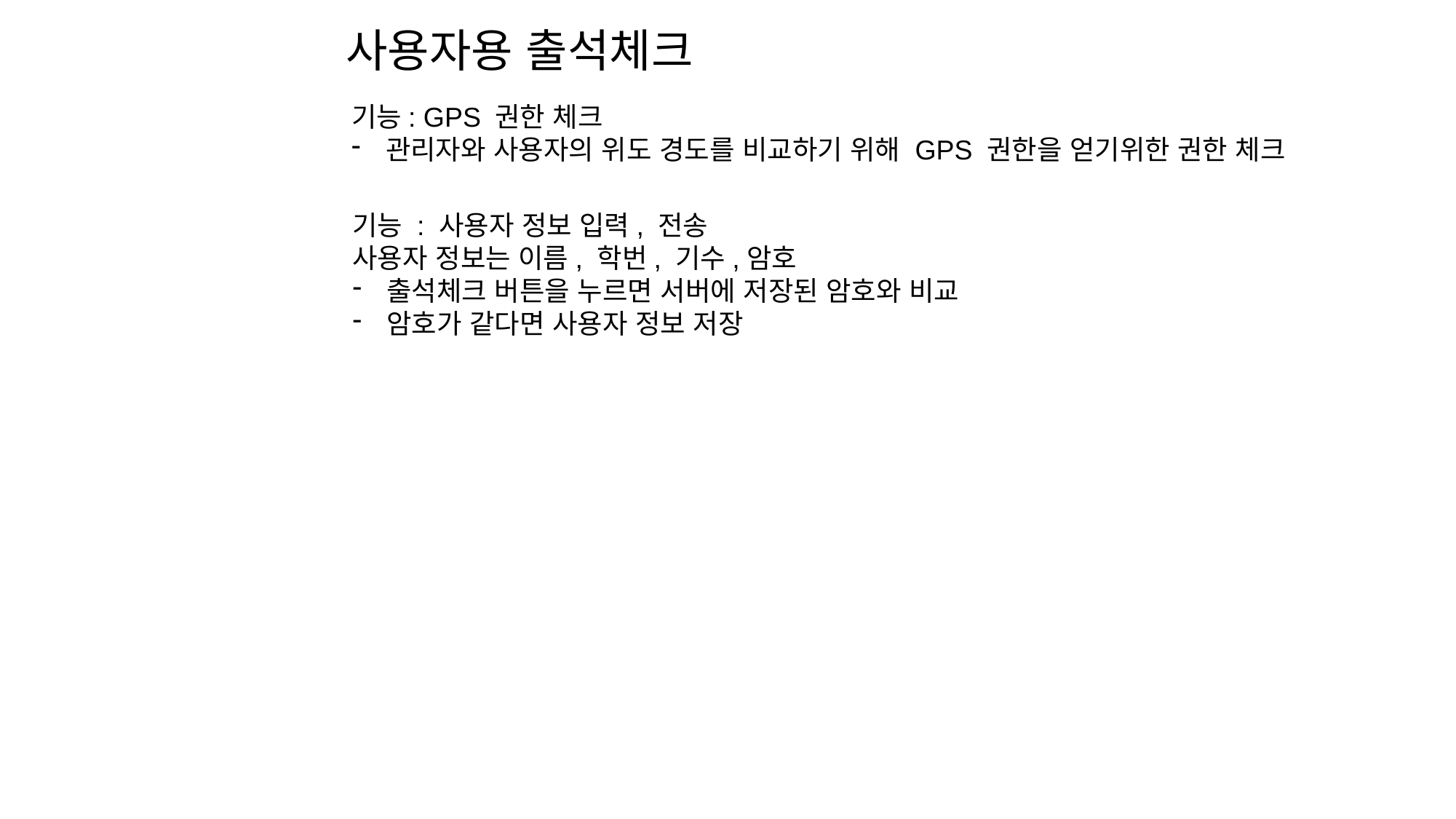

사용자용 출석체크
기능: GPS 권한 체크
관리자와 사용자의 위도 경도를 비교하기 위해 GPS 권한을 얻기위한 권한 체크
기능 : 사용자 정보 입력, 전송
사용자 정보는 이름, 학번, 기수,암호
출석체크 버튼을 누르면 서버에 저장된 암호와 비교
암호가 같다면 사용자 정보 저장